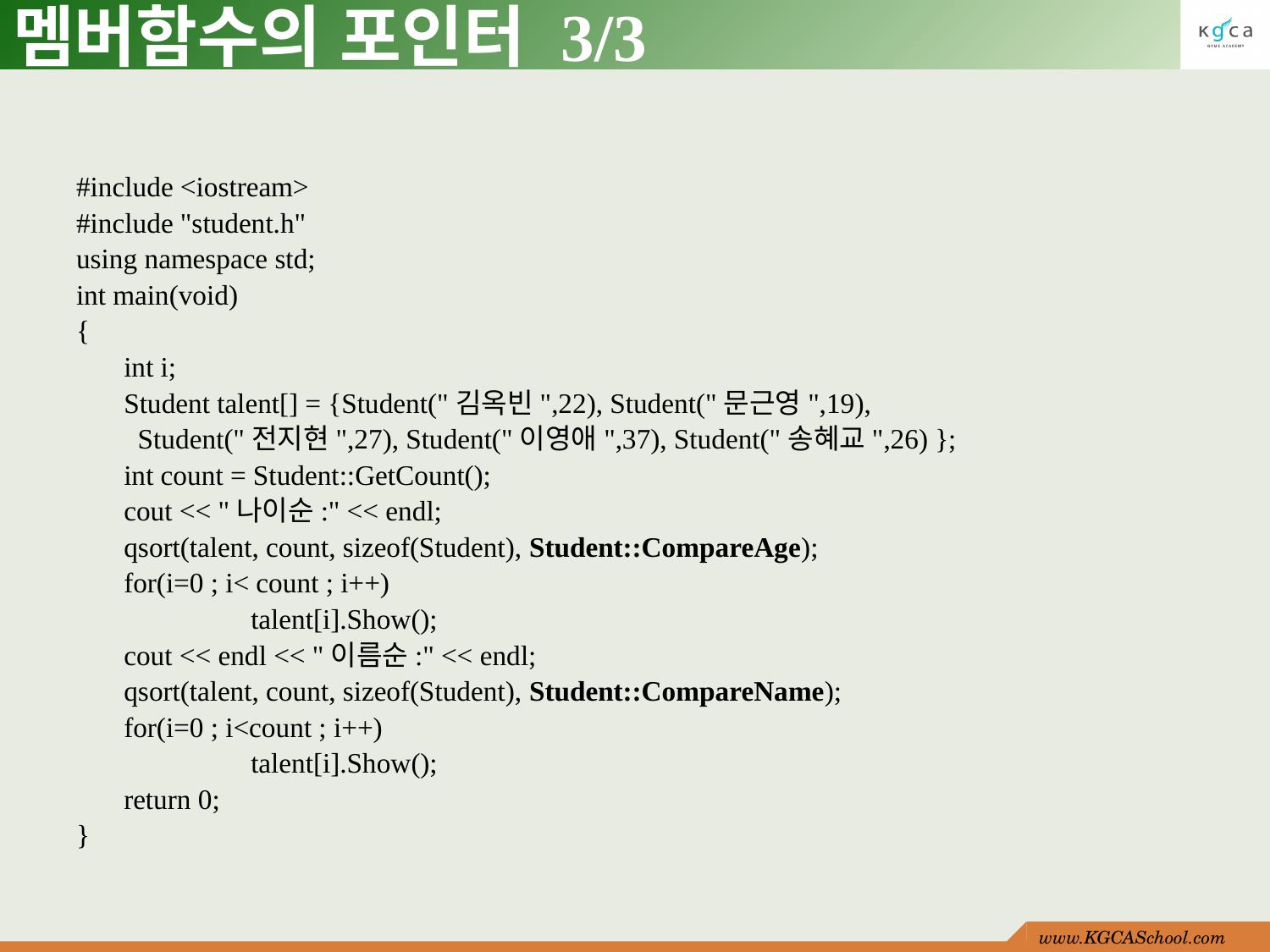

# 멤버함수의 포인터 3/3
#include <iostream>
#include "student.h"
using namespace std;
int main(void)
{
	int i;
	Student talent[] = {Student("김옥빈",22), Student("문근영",19),
  	  Student("전지현",27), Student("이영애",37), Student("송혜교",26) };
	int count = Student::GetCount();
	cout << "나이순:" << endl;
	qsort(talent, count, sizeof(Student), Student::CompareAge);
	for(i=0 ; i< count ; i++)
		talent[i].Show();
	cout << endl << "이름순:" << endl;
	qsort(talent, count, sizeof(Student), Student::CompareName);
	for(i=0 ; i<count ; i++)
		talent[i].Show();
	return 0;
}